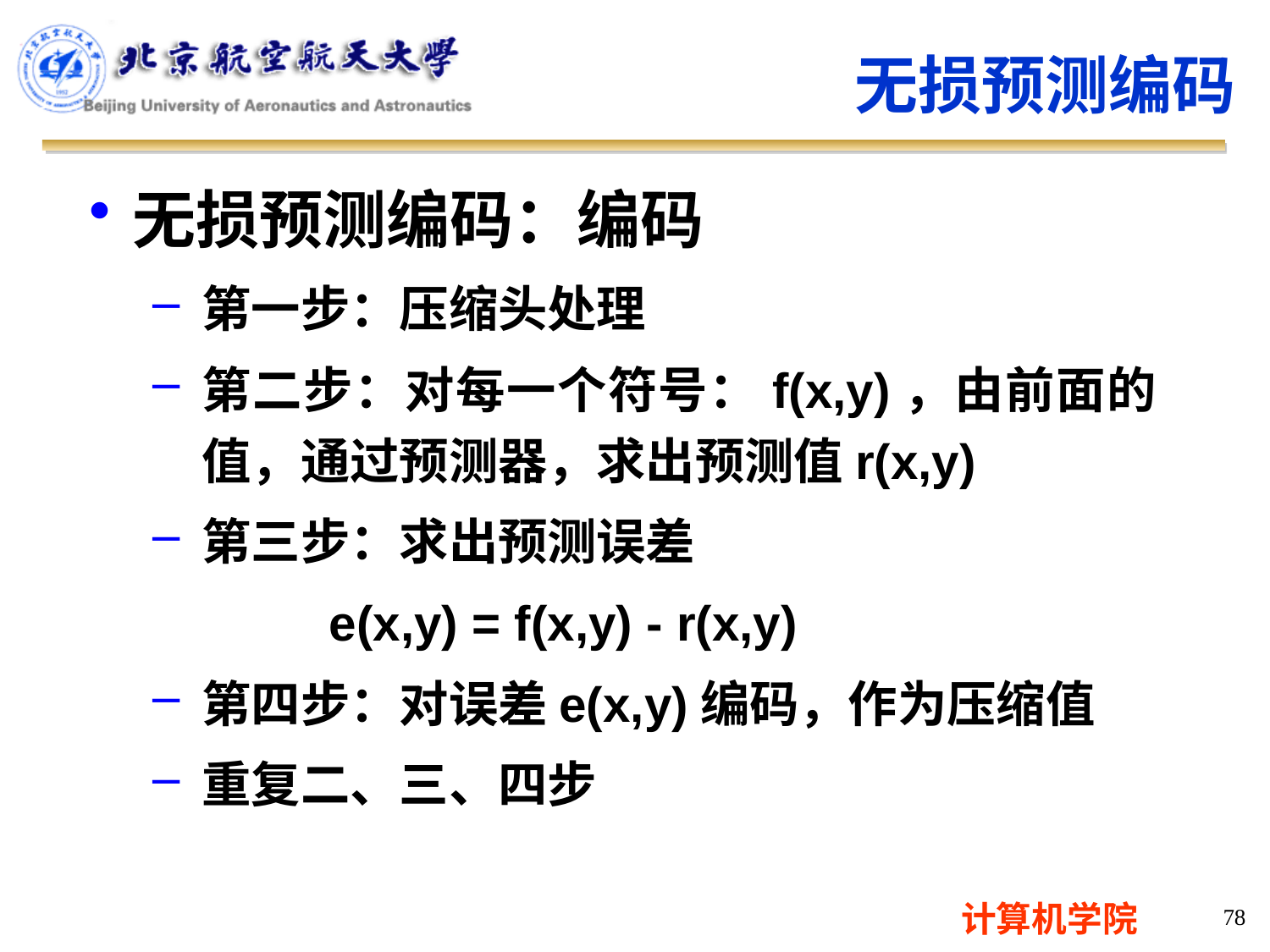

无损预测编码
无损预测编码：编码
第一步：压缩头处理
第二步：对每一个符号：f(x,y)，由前面的值，通过预测器，求出预测值r(x,y)
第三步：求出预测误差
		e(x,y) = f(x,y) - r(x,y)
第四步：对误差e(x,y)编码，作为压缩值
重复二、三、四步
78